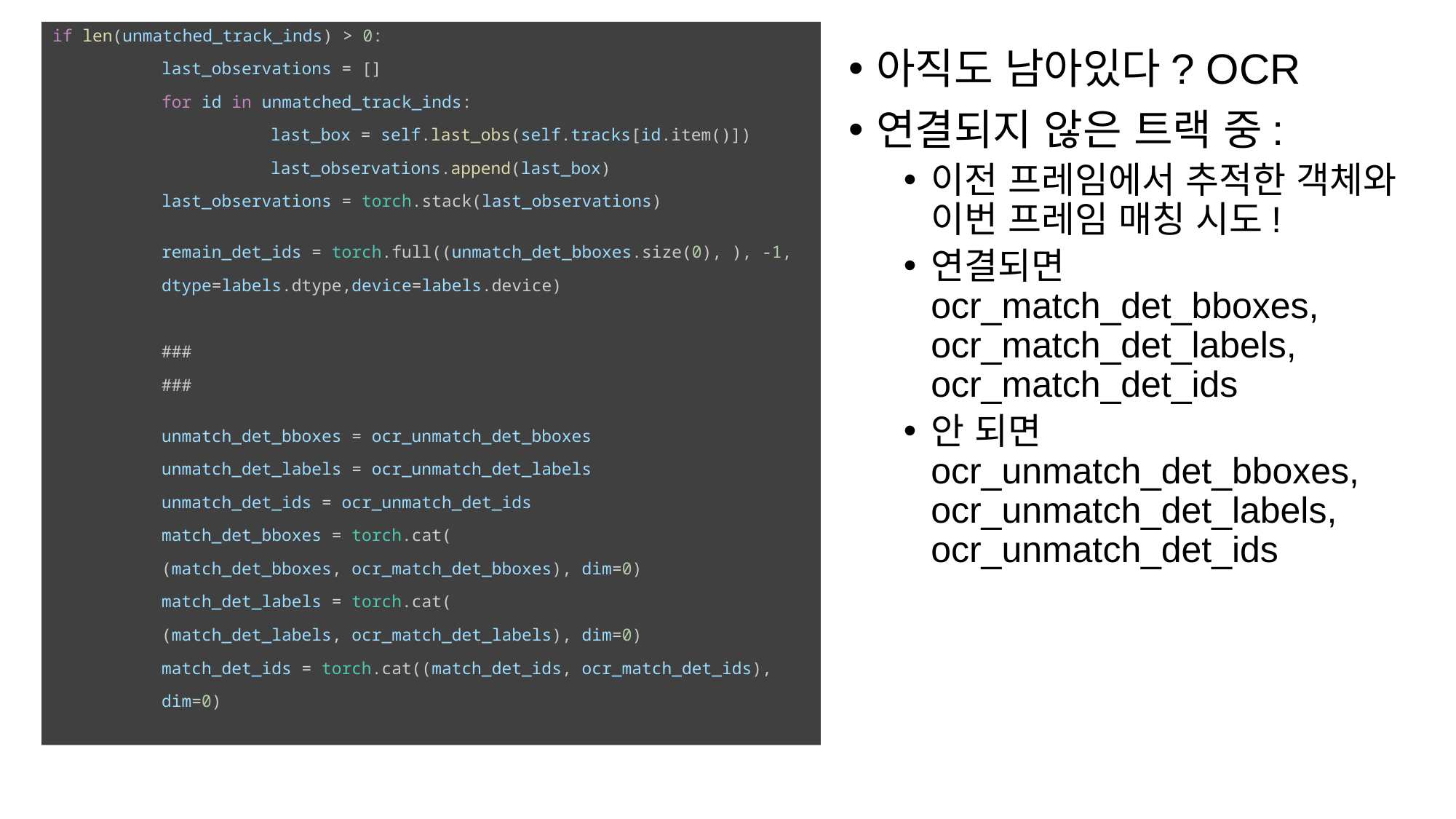

if len(unmatched_track_inds) > 0:
	last_observations = []
	for id in unmatched_track_inds:
		last_box = self.last_obs(self.tracks[id.item()])
		last_observations.append(last_box)
	last_observations = torch.stack(last_observations)
	remain_det_ids = torch.full((unmatch_det_bboxes.size(0), ), -1,
	dtype=labels.dtype,device=labels.device)

	###
	###
	unmatch_det_bboxes = ocr_unmatch_det_bboxes
	unmatch_det_labels = ocr_unmatch_det_labels
	unmatch_det_ids = ocr_unmatch_det_ids
	match_det_bboxes = torch.cat(
	(match_det_bboxes, ocr_match_det_bboxes), dim=0)
	match_det_labels = torch.cat(
	(match_det_labels, ocr_match_det_labels), dim=0)
	match_det_ids = torch.cat((match_det_ids, ocr_match_det_ids),
	dim=0)

아직도 남아있다? OCR
연결되지 않은 트랙 중:
이전 프레임에서 추적한 객체와 이번 프레임 매칭 시도!
연결되면 ocr_match_det_bboxes, ocr_match_det_labels, ocr_match_det_ids
안 되면ocr_unmatch_det_bboxes, ocr_unmatch_det_labels, ocr_unmatch_det_ids